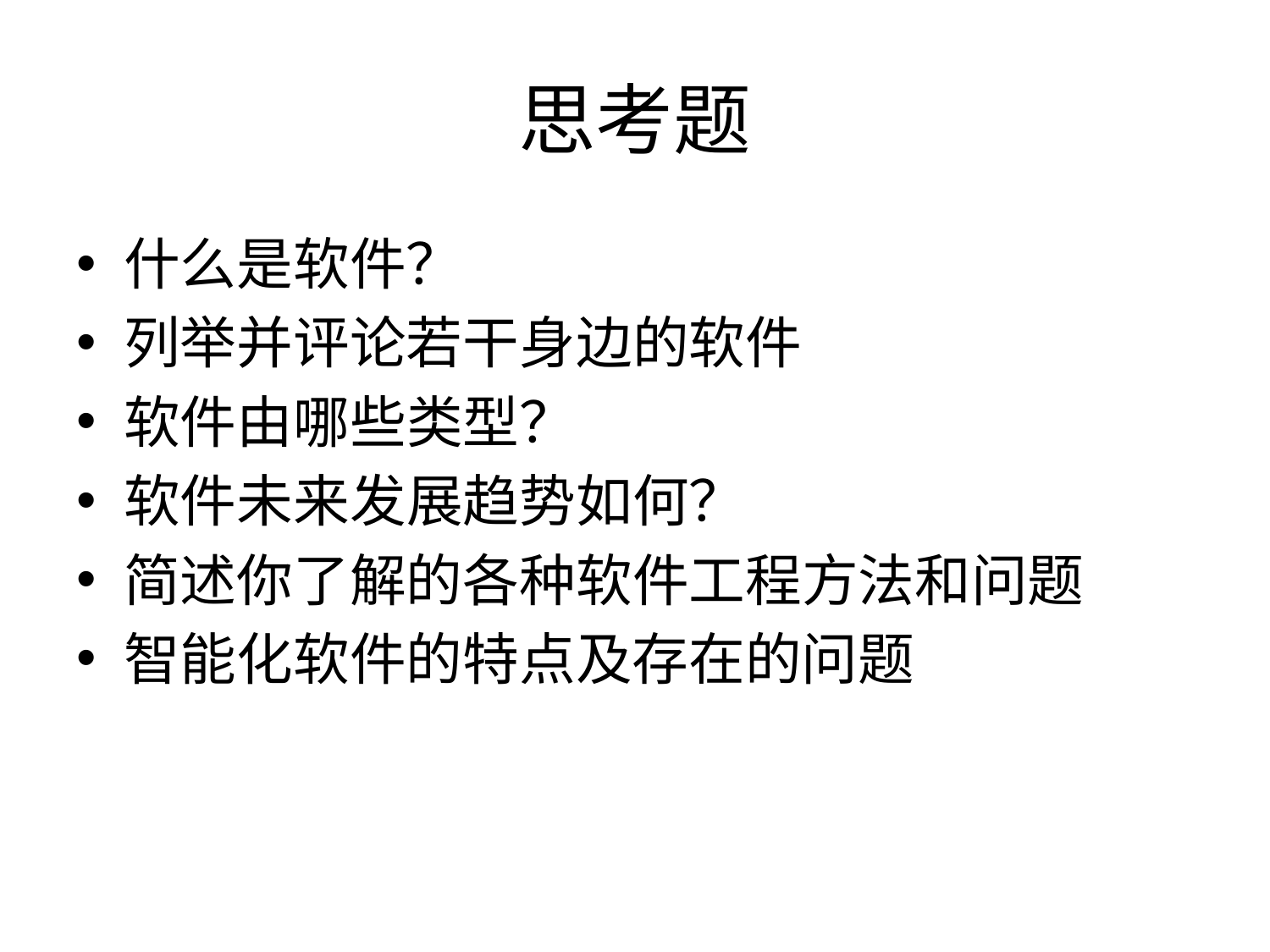

# 思考题
什么是软件？
列举并评论若干身边的软件
软件由哪些类型？
软件未来发展趋势如何？
简述你了解的各种软件工程方法和问题
智能化软件的特点及存在的问题